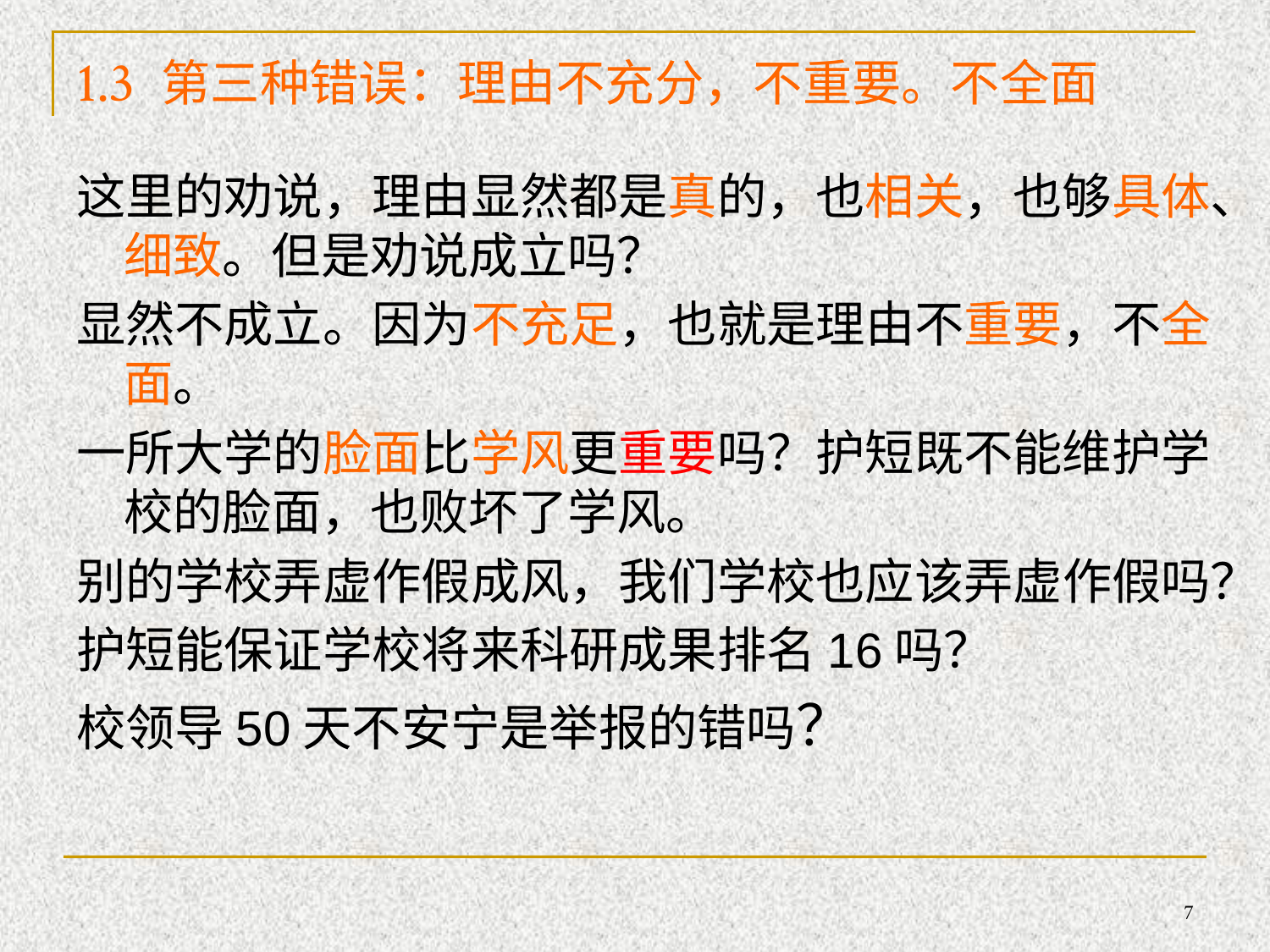

1.3 第三种错误：理由不充分，不重要。不全面
这里的劝说，理由显然都是真的，也相关，也够具体、细致。但是劝说成立吗？
显然不成立。因为不充足，也就是理由不重要，不全面。
一所大学的脸面比学风更重要吗？护短既不能维护学校的脸面，也败坏了学风。
别的学校弄虚作假成风，我们学校也应该弄虚作假吗？
护短能保证学校将来科研成果排名16吗？
校领导50天不安宁是举报的错吗？
7